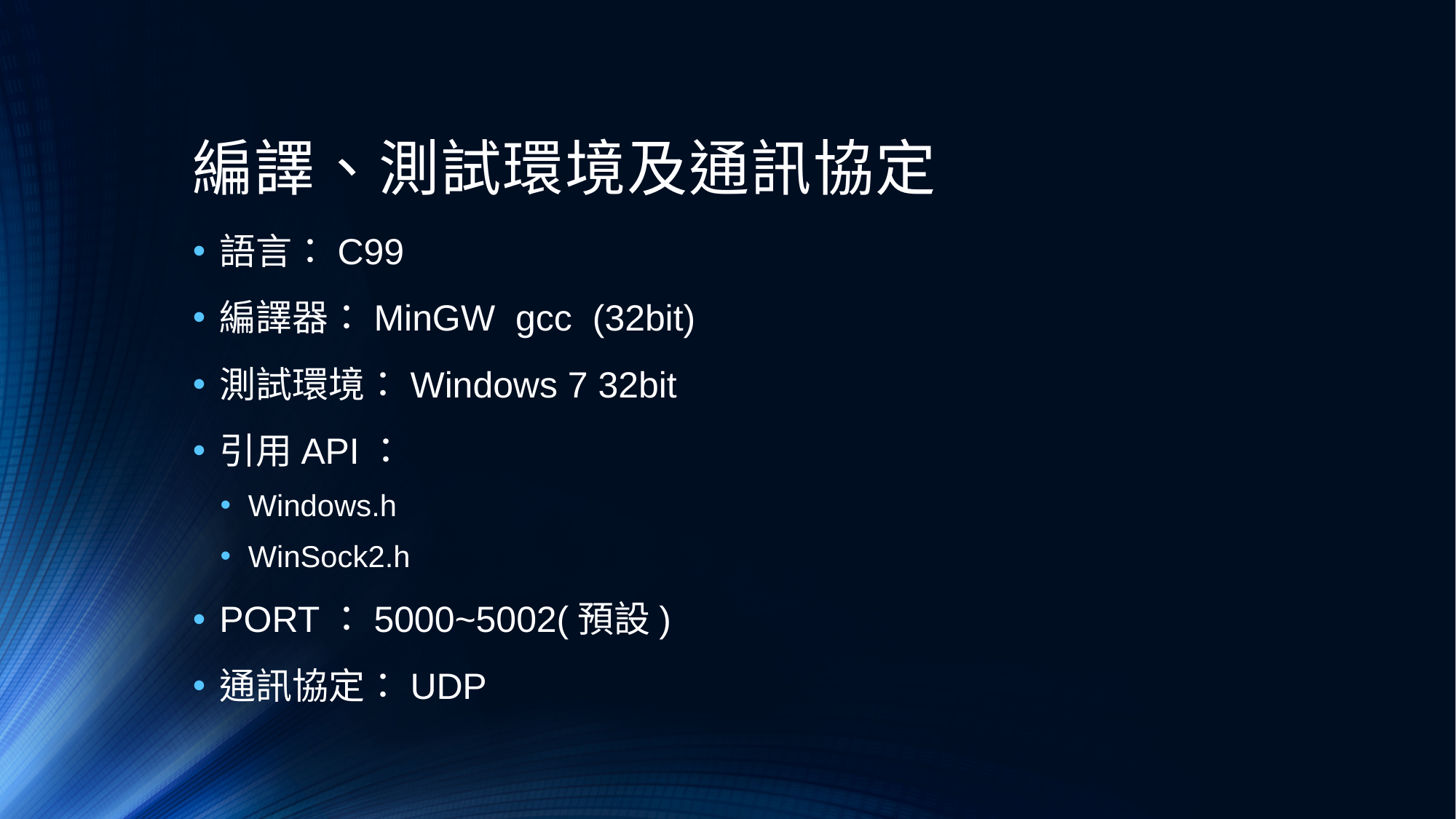

# 編譯、測試環境及通訊協定
語言：C99
編譯器：MinGW  gcc  (32bit)
測試環境：Windows 7 32bit
引用API：
Windows.h
WinSock2.h
PORT：5000~5002(預設)
通訊協定：UDP